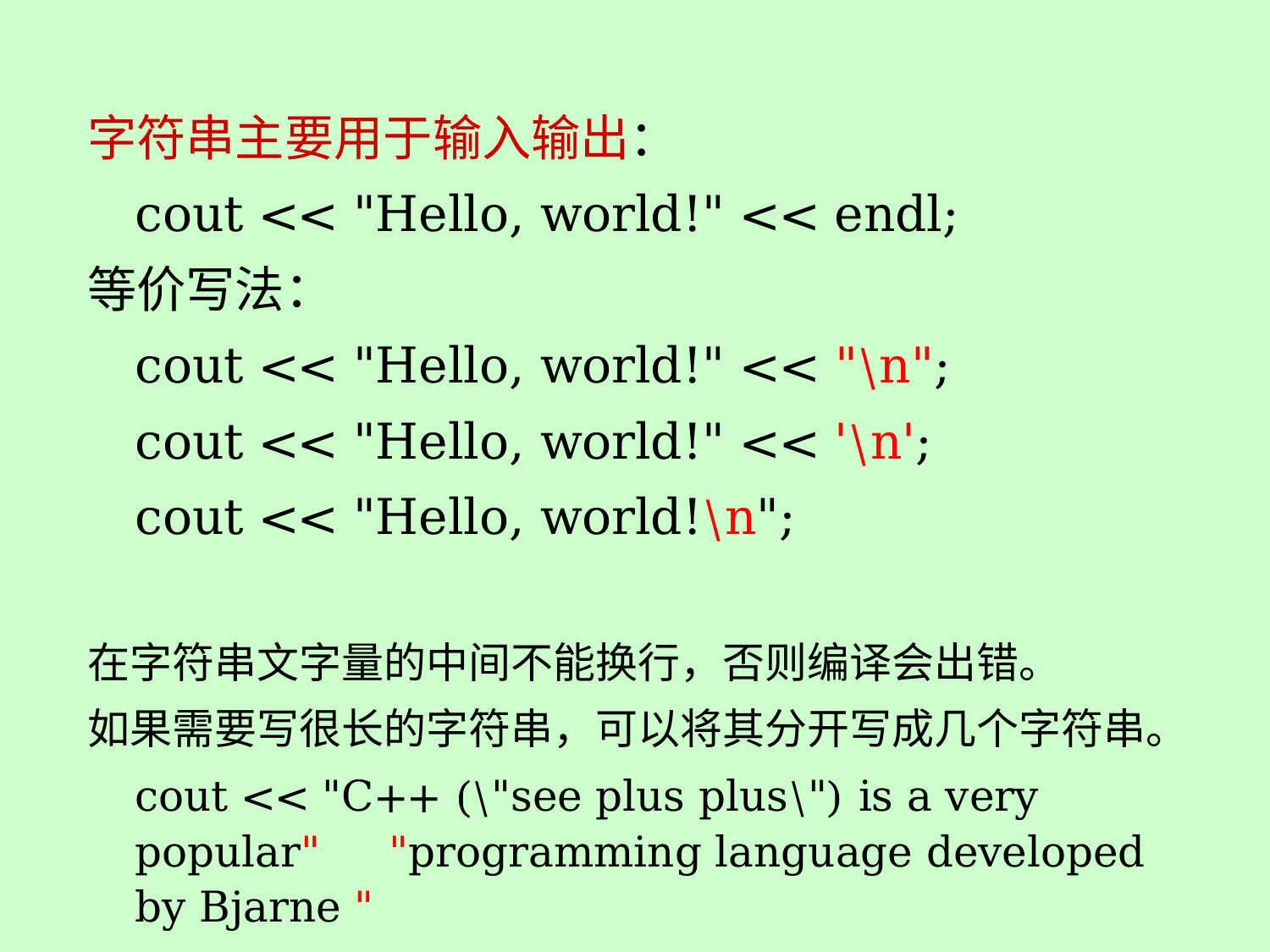

字符串主要用于输入输出：
	cout << "Hello, world!" << endl;
等价写法：
	cout << "Hello, world!" << "\n";
	cout << "Hello, world!" << '\n';
	cout << "Hello, world!\n";

在字符串文字量的中间不能换行，否则编译会出错。
如果需要写很长的字符串，可以将其分开写成几个字符串。
	cout << "C++ (\"see plus plus\") is a very popular" 	"programming language developed by Bjarne "
		" Stroustrup in 1979."
22